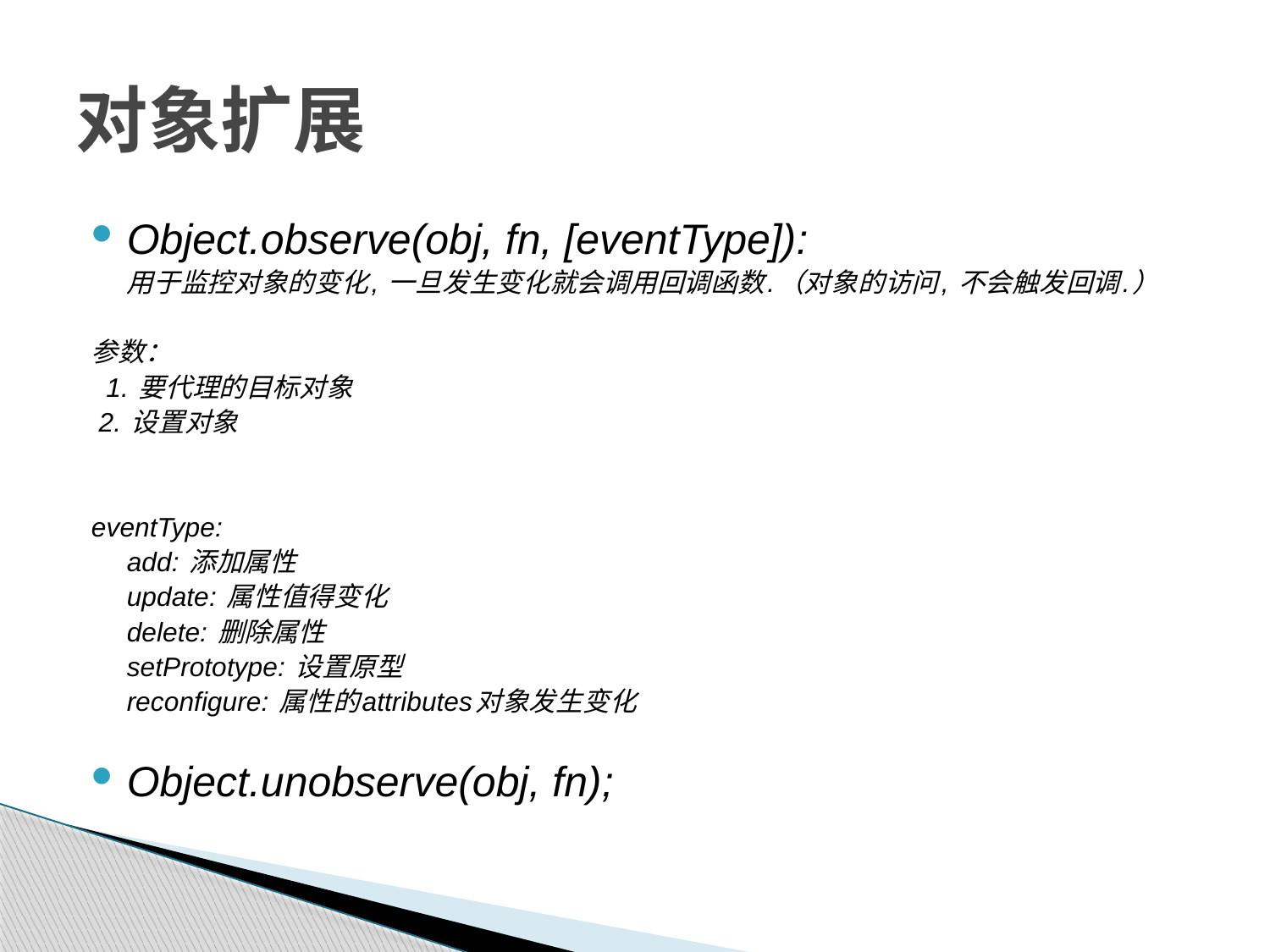

# 对象扩展
Object.observe(obj, fn, [eventType]):
	用于监控对象的变化, 一旦发生变化就会调用回调函数.（对象的访问, 不会触发回调.）

参数：
  1. 要代理的目标对象
 2. 设置对象

eventType:
	add: 添加属性
	update: 属性值得变化
	delete: 删除属性
	setPrototype: 设置原型
	reconfigure: 属性的attributes对象发生变化

Object.unobserve(obj, fn);